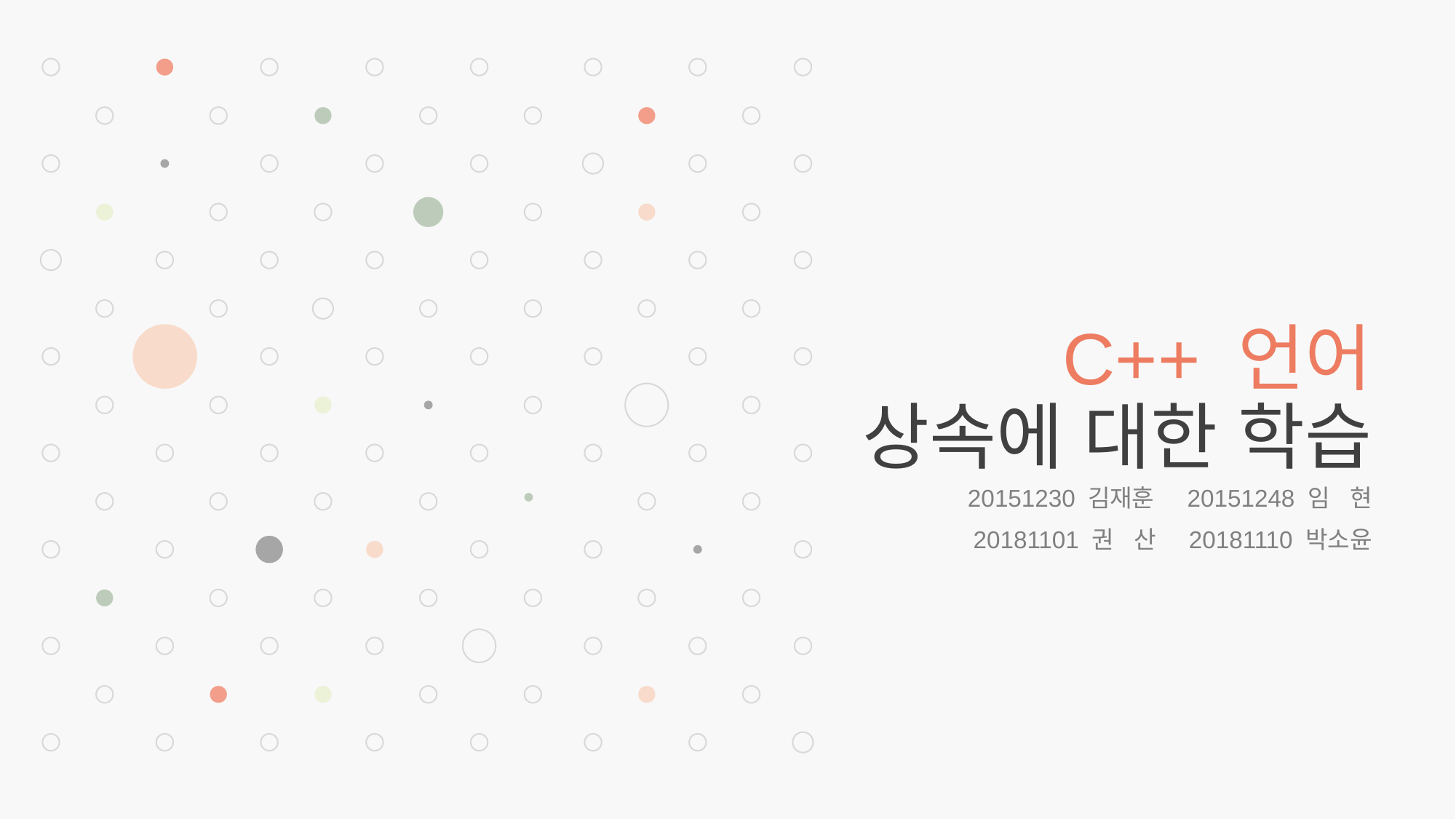

# C++ 언어 상속에 대한 학습
20151230 김재훈    20151248 임   현
20181101 권   산    20181110 박소윤